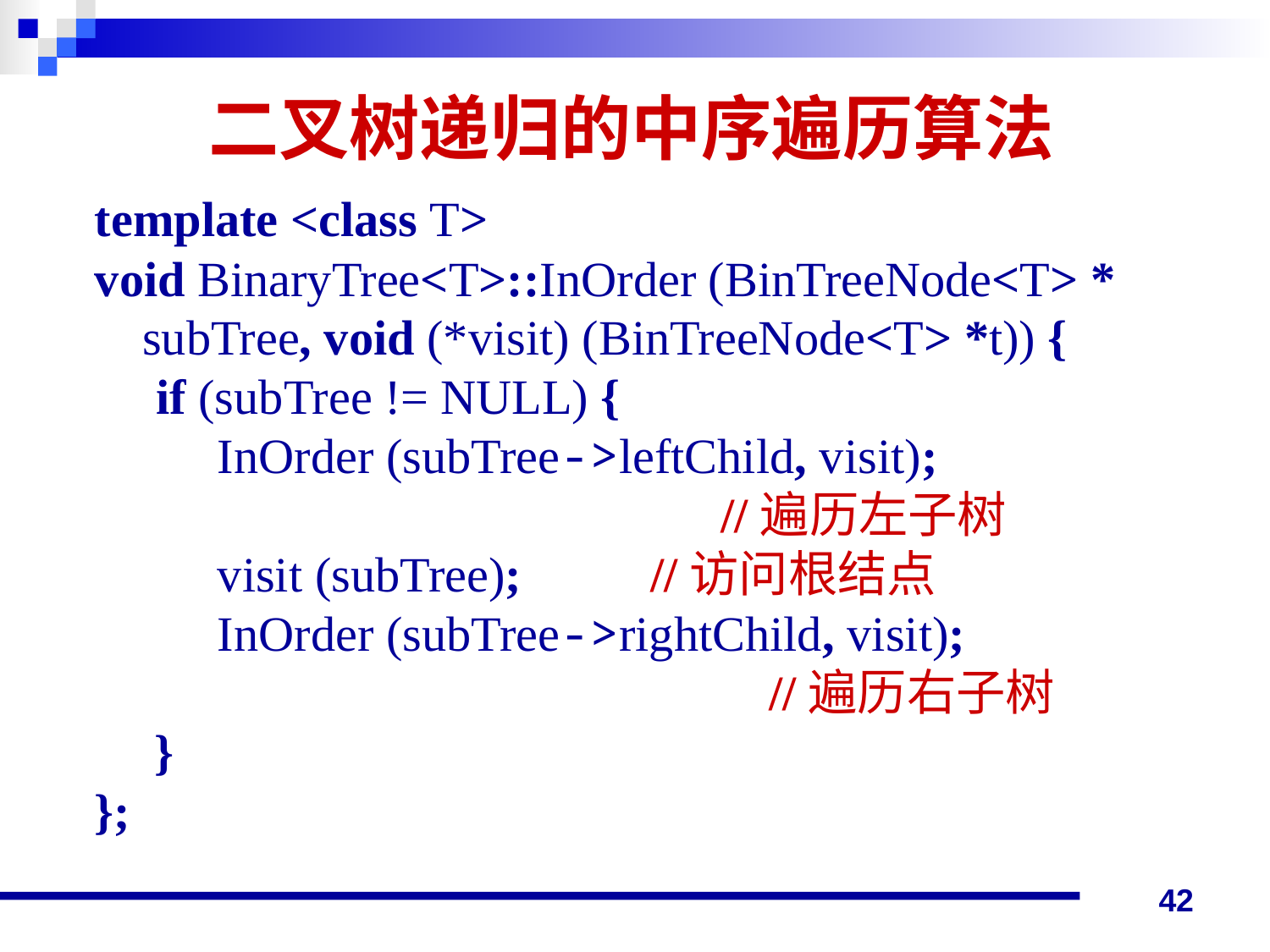

# 二叉树递归的中序遍历算法
template <class T>
void BinaryTree<T>::InOrder (BinTreeNode<T> * subTree, void (*visit) (BinTreeNode<T> *t)) {
     if (subTree != NULL) {
          InOrder (subTree->leftChild, visit);
                                                   //遍历左子树
          visit (subTree);		//访问根结点
          InOrder (subTree->rightChild, visit);
                		                    //遍历右子树
	 }
};
42